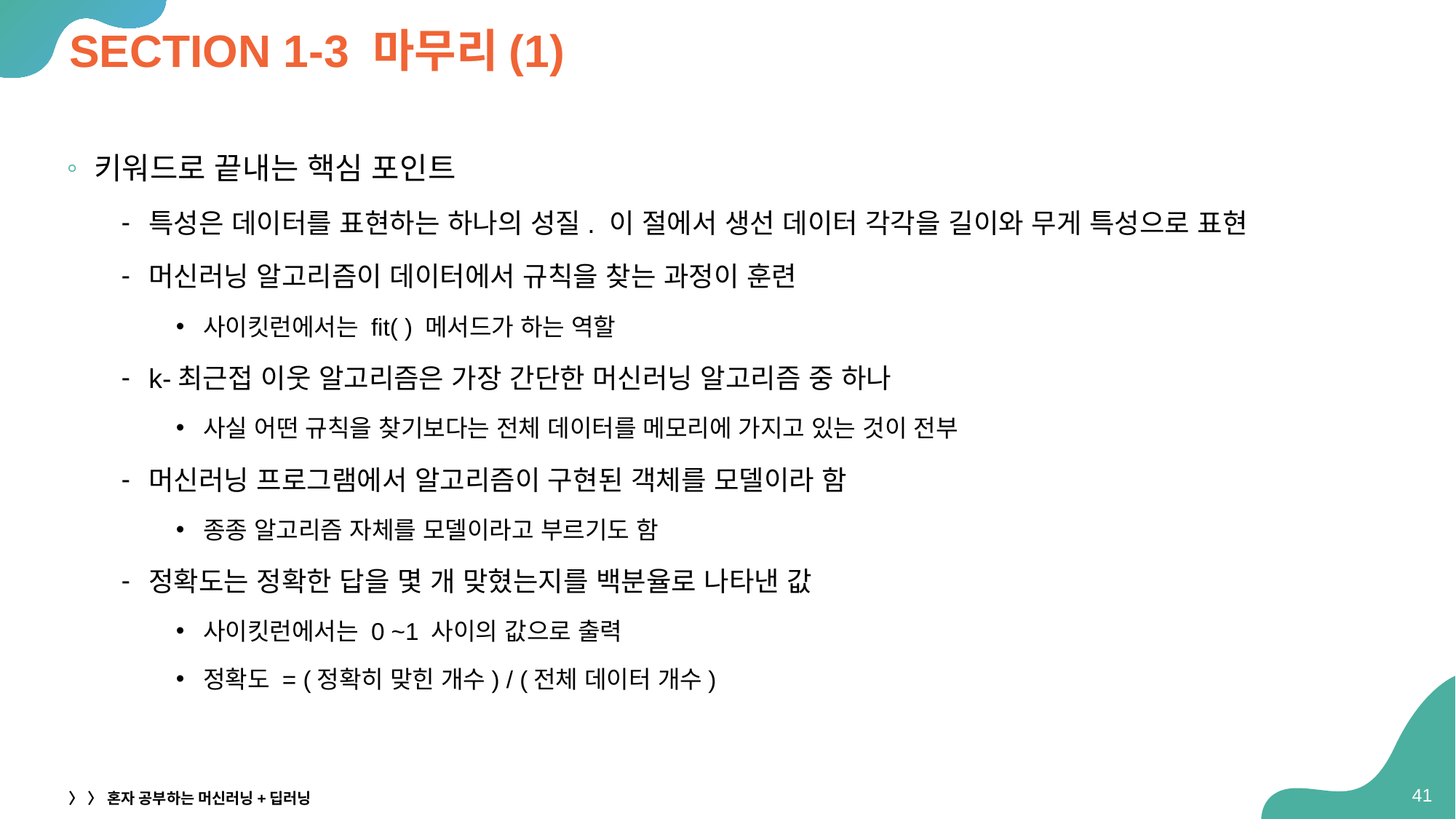

# SECTION 1-3 마무리(1)
키워드로 끝내는 핵심 포인트
특성은 데이터를 표현하는 하나의 성질. 이 절에서 생선 데이터 각각을 길이와 무게 특성으로 표현
머신러닝 알고리즘이 데이터에서 규칙을 찾는 과정이 훈련
사이킷런에서는 fit( ) 메서드가 하는 역할
k-최근접 이웃 알고리즘은 가장 간단한 머신러닝 알고리즘 중 하나
사실 어떤 규칙을 찾기보다는 전체 데이터를 메모리에 가지고 있는 것이 전부
머신러닝 프로그램에서 알고리즘이 구현된 객체를 모델이라 함
종종 알고리즘 자체를 모델이라고 부르기도 함
정확도는 정확한 답을 몇 개 맞혔는지를 백분율로 나타낸 값
사이킷런에서는 0 ~1 사이의 값으로 출력
정확도 = (정확히 맞힌 개수) / (전체 데이터 개수)
41
〉 〉 혼자 공부하는 머신러닝+딥러닝